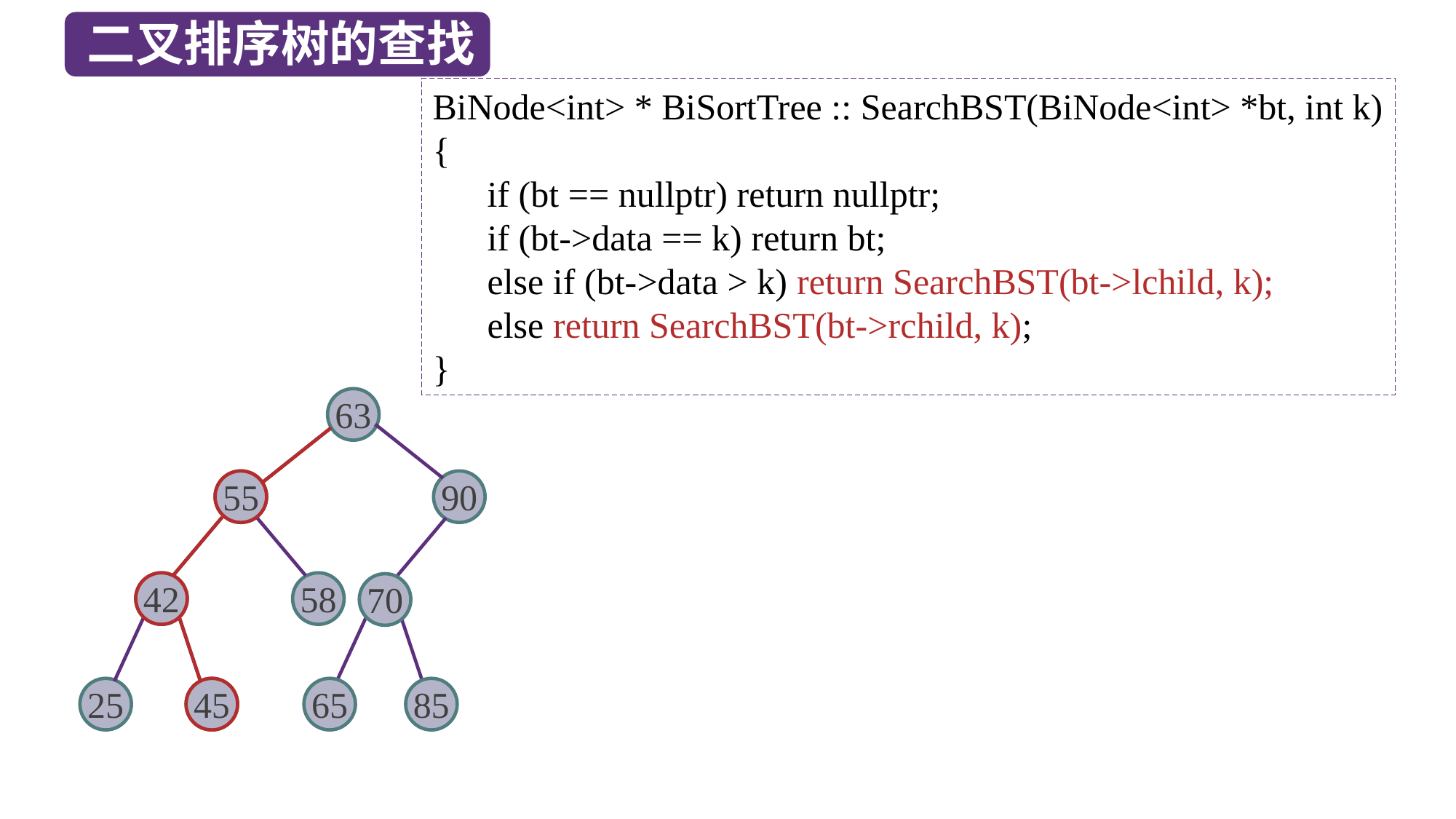

二叉排序树的查找

BiNode<int> * BiSortTree :: SearchBST(BiNode<int> *bt, int k)
{
      if (bt == nullptr) return nullptr;
      if (bt->data == k) return bt;
      else if (bt->data > k) return SearchBST(bt->lchild, k);
      else return SearchBST(bt->rchild, k);
}
63

90

55

55

42

42

58

70

25

45

45

65

85